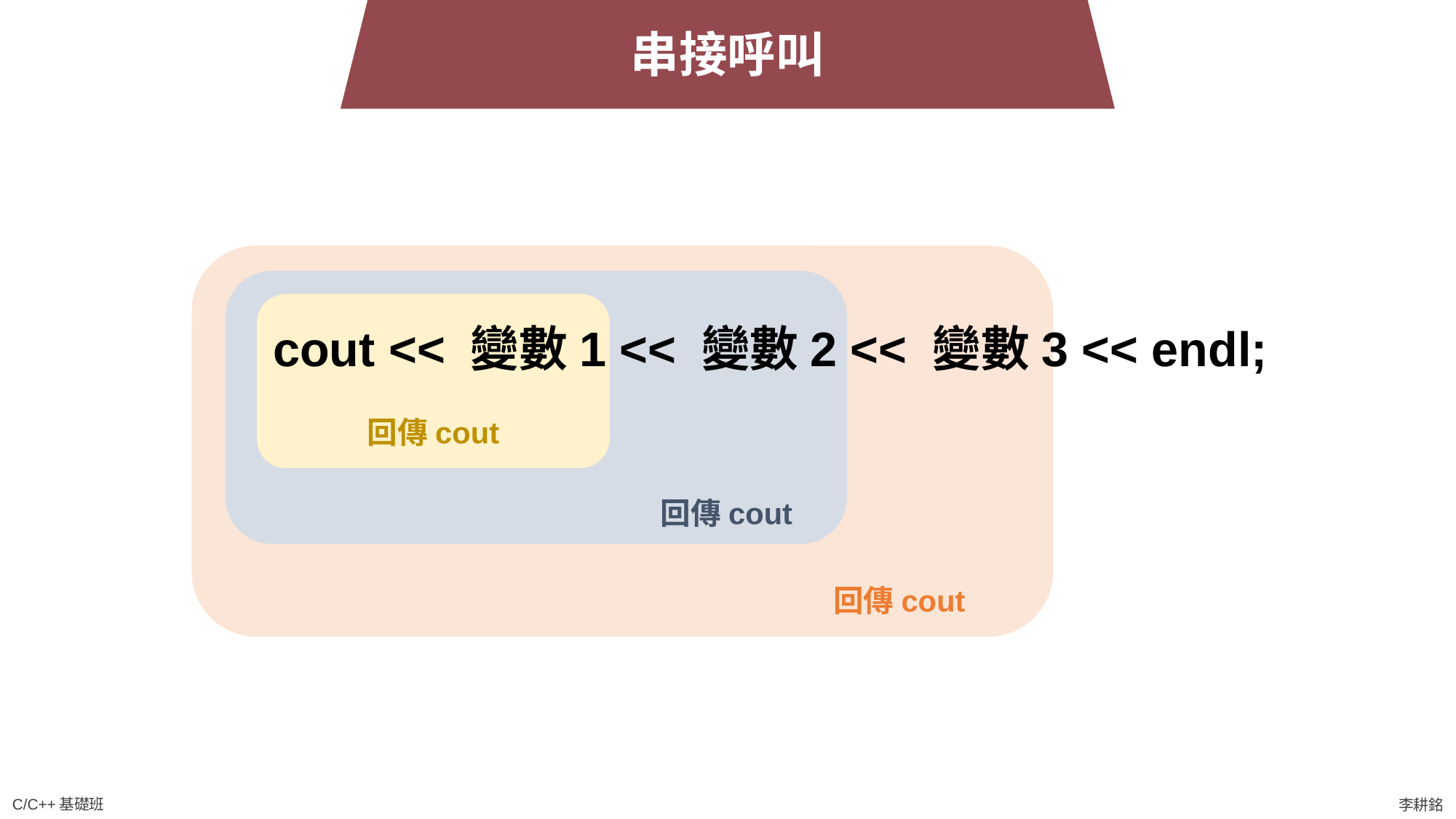

串接呼叫

cout << 變數1 << 變數2 << 變數3 << endl;
回傳cout
回傳cout
回傳cout
C/C++基礎班
李耕銘